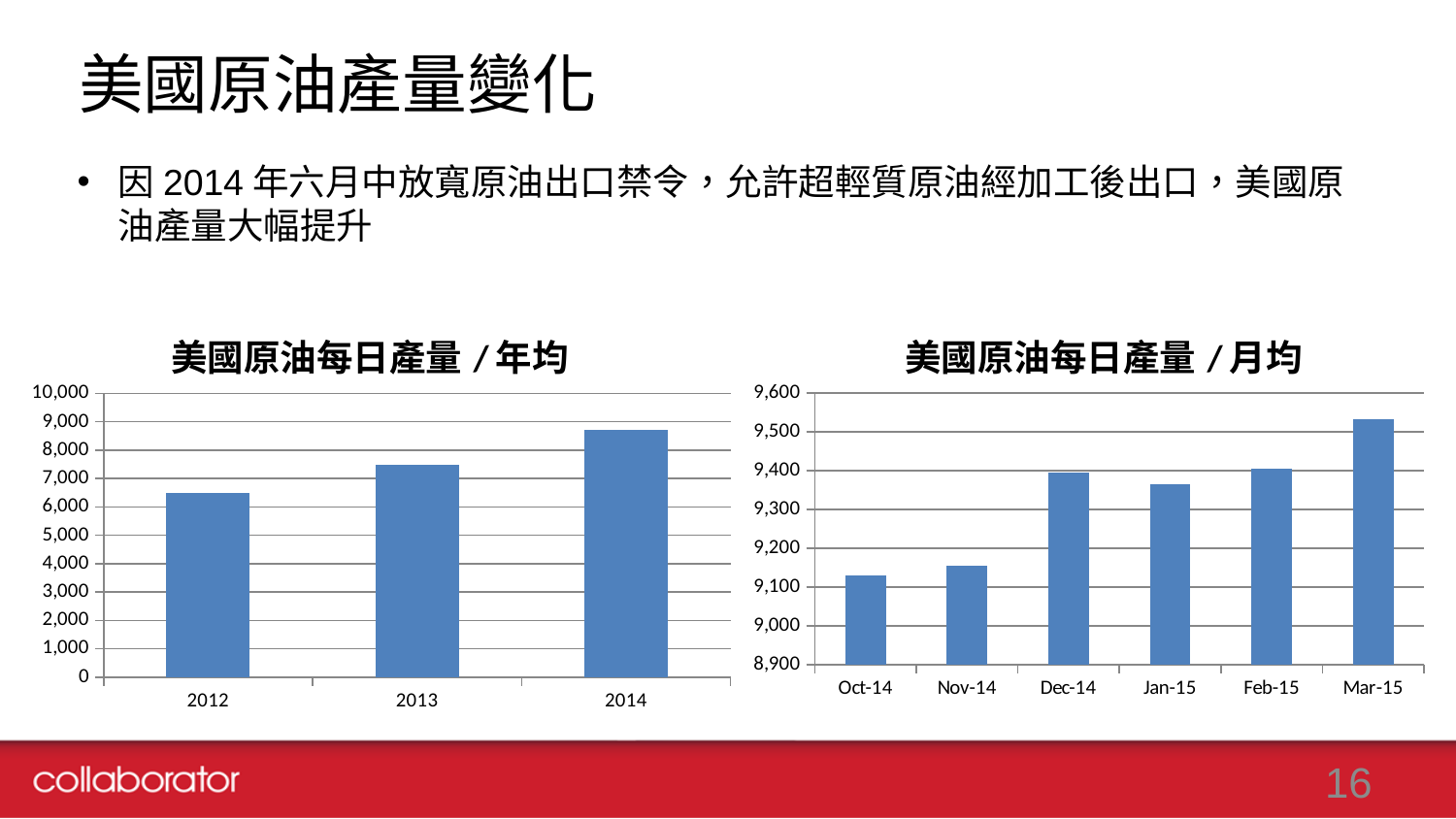

# 美國原油產量變化
因2014年六月中放寬原油出口禁令，允許超輕質原油經加工後出口，美國原油產量大幅提升

### Chart: 美國原油每日產量/年均

| Category | 每日產量 |
|---|---|
| 2012 | 6497.0 |
| 2013 | 7465.0 |
| 2014 | 8711.0 |

### Chart: 美國原油每日產量/月均

| Category | #REF! |
|---|---|
| 41913 | 9129.0 |
| 41944 | 9155.0 |
| 41974 | 9394.0 |
| 42005 | 9365.0 |
| 42036 | 9405.0 |
| 42064 | 9531.0 |
16